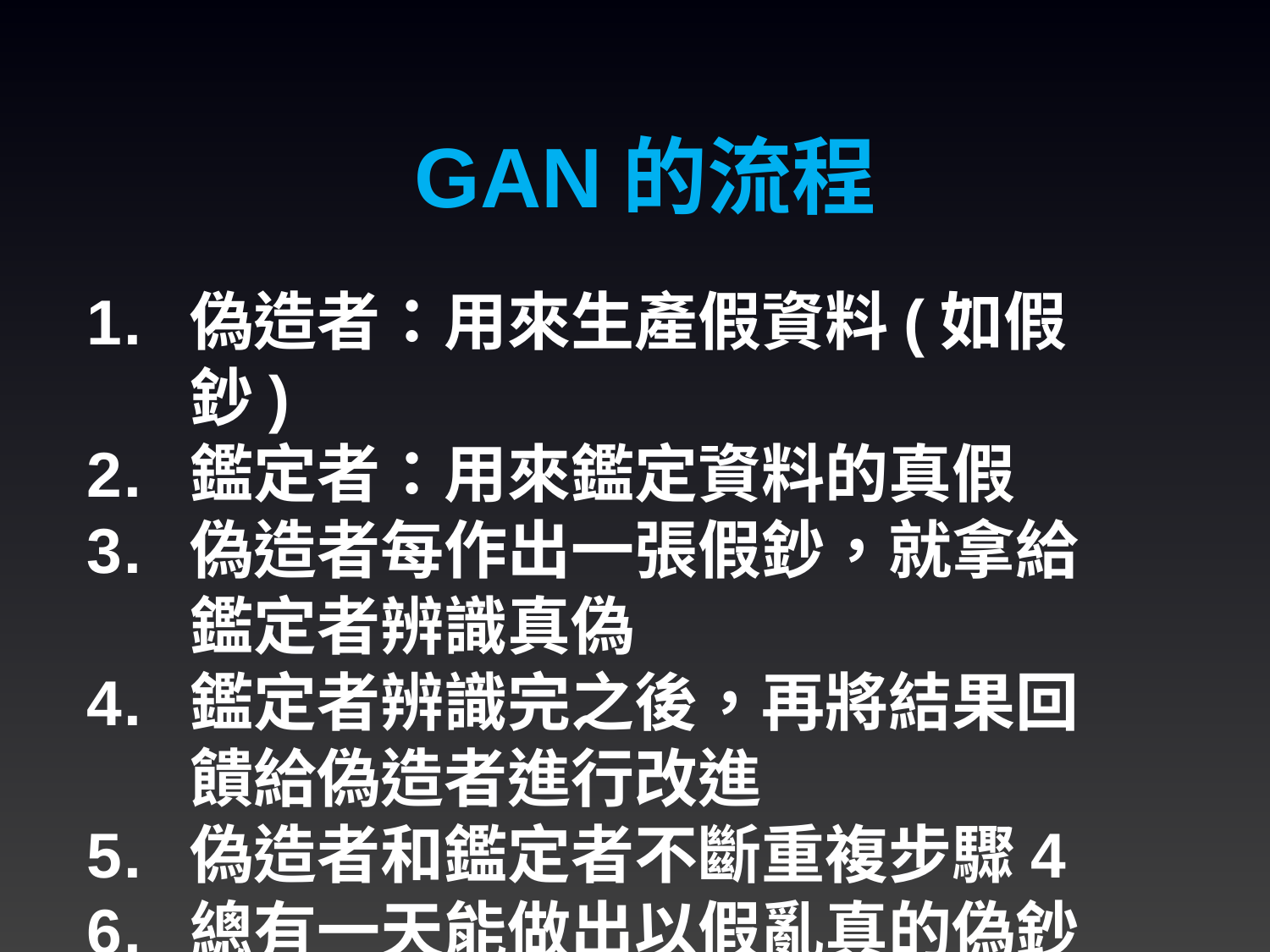

GAN的流程
偽造者：用來生產假資料(如假鈔)
鑑定者：用來鑑定資料的真假
偽造者每作出一張假鈔，就拿給鑑定者辨識真偽
鑑定者辨識完之後，再將結果回饋給偽造者進行改進
偽造者和鑑定者不斷重複步驟4
總有一天能做出以假亂真的偽鈔